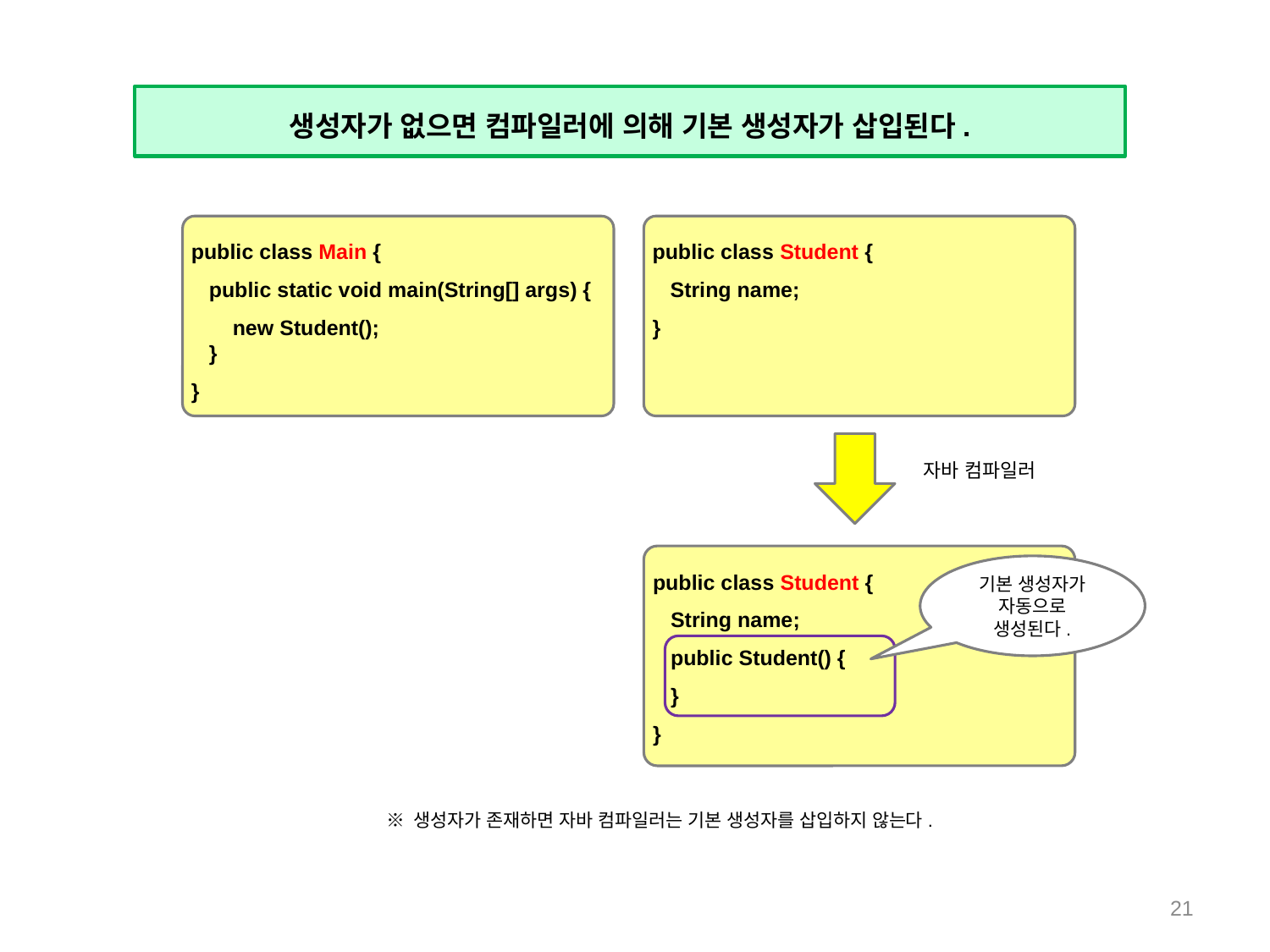

생성자가 없으면 컴파일러에 의해 기본 생성자가 삽입된다.
public class Main {
   public static void main(String[] args) {
       new Student();
   }
}
public class Student {
   String name;
}

자바 컴파일러
public class Student {
   String name;
   public Student() {
   }
}
기본 생성자가 자동으로 생성된다.

※ 생성자가 존재하면 자바 컴파일러는 기본 생성자를 삽입하지 않는다.
21